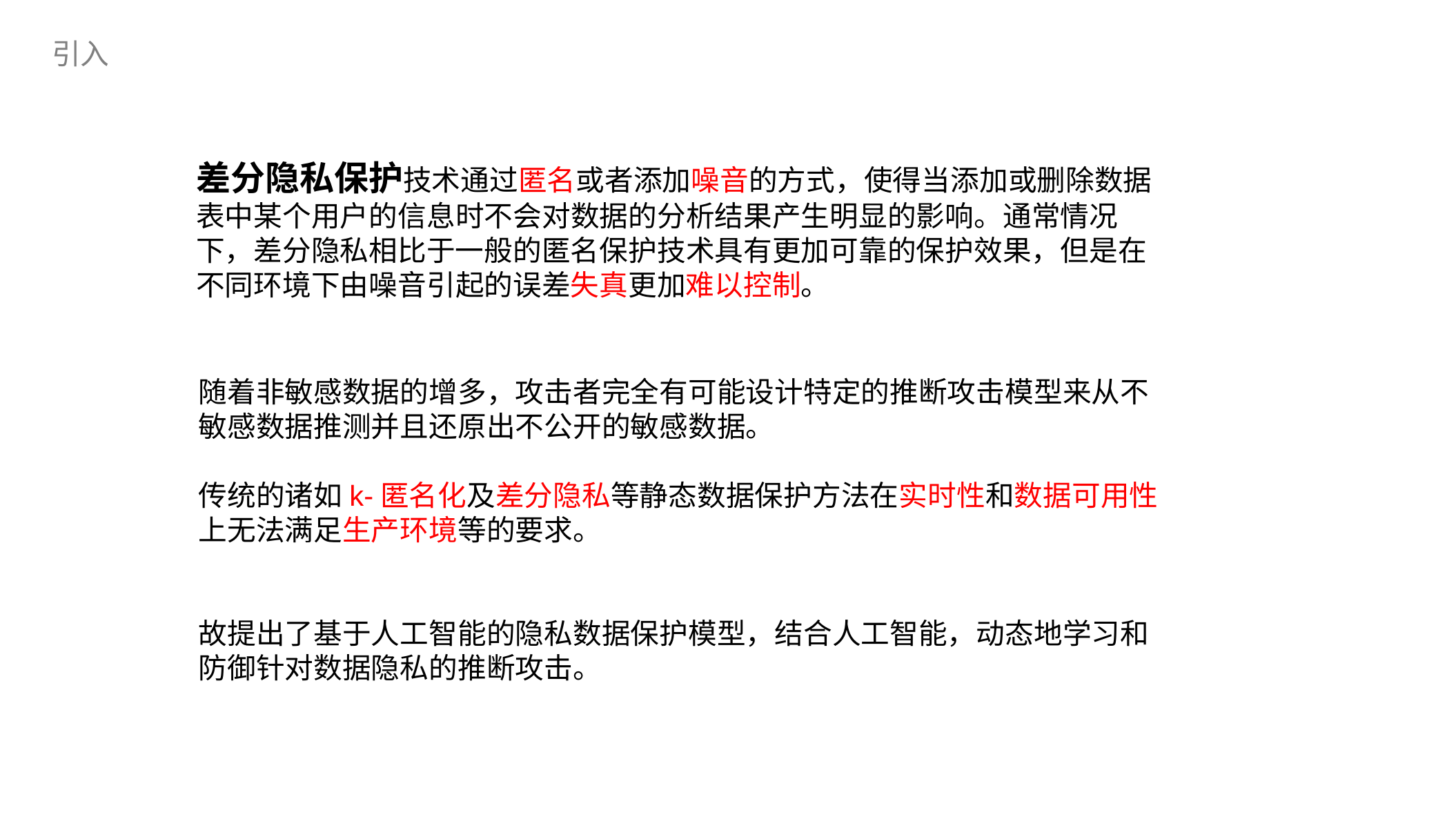

引入
差分隐私保护技术通过匿名或者添加噪音的方式，使得当添加或删除数据表中某个用户的信息时不会对数据的分析结果产生明显的影响。通常情况下，差分隐私相比于一般的匿名保护技术具有更加可靠的保护效果，但是在不同环境下由噪音引起的误差失真更加难以控制。
随着非敏感数据的增多，攻击者完全有可能设计特定的推断攻击模型来从不敏感数据推测并且还原出不公开的敏感数据。

传统的诸如k-匿名化及差分隐私等静态数据保护方法在实时性和数据可用性上无法满足生产环境等的要求。

故提出了基于人工智能的隐私数据保护模型，结合人工智能，动态地学习和防御针对数据隐私的推断攻击。